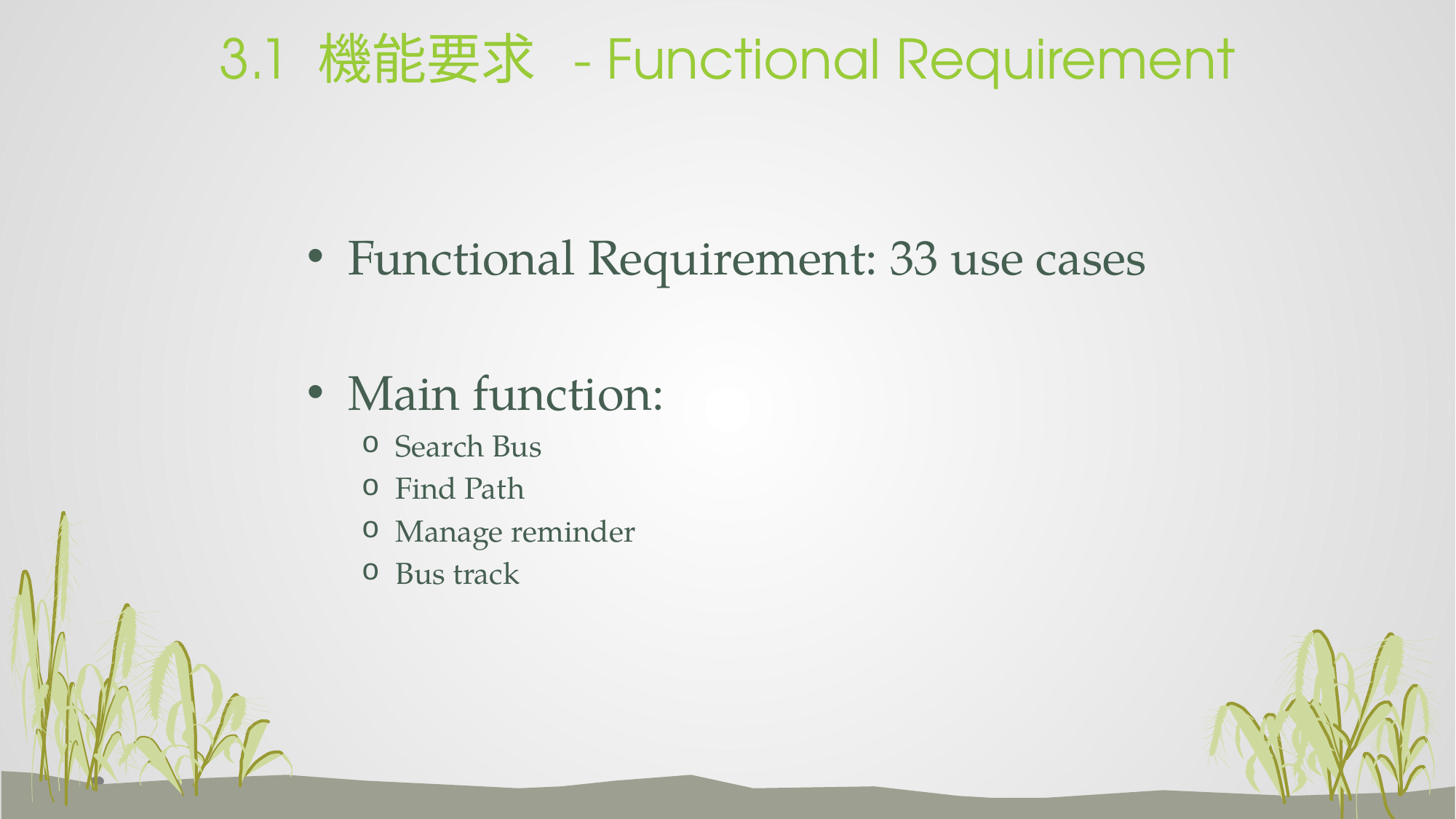

# 3.1 機能要求  - Functional Requirement
Functional Requirement: 33 use cases

Main function:
Search Bus
Find Path
Manage reminder
Bus track